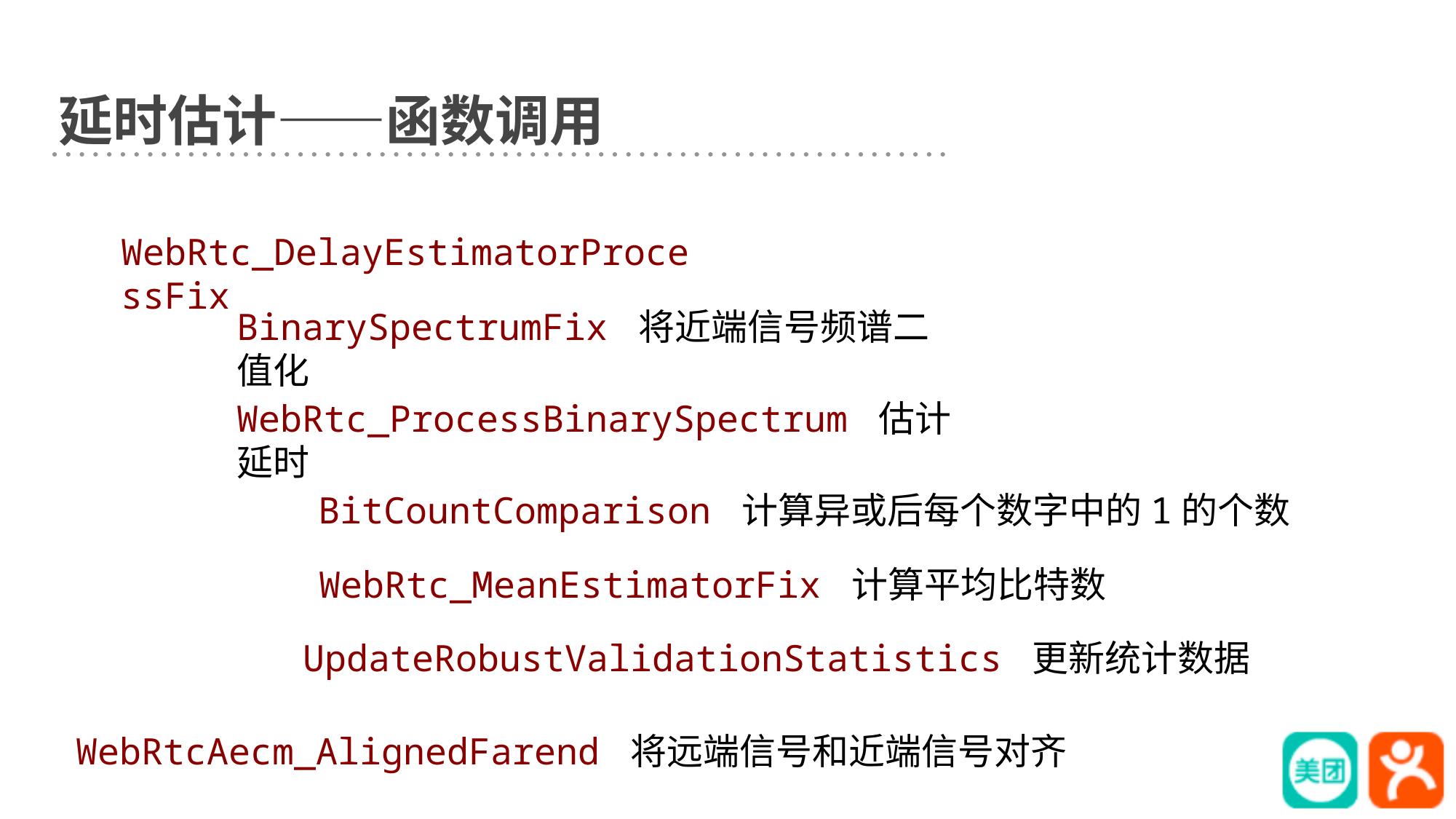

延时估计——函数调用

WebRtc_DelayEstimatorProcessFix
BinarySpectrumFix 将近端信号频谱二值化
WebRtc_ProcessBinarySpectrum 估计延时
BitCountComparison 计算异或后每个数字中的1的个数
WebRtc_MeanEstimatorFix 计算平均比特数
UpdateRobustValidationStatistics 更新统计数据
WebRtcAecm_AlignedFarend 将远端信号和近端信号对齐